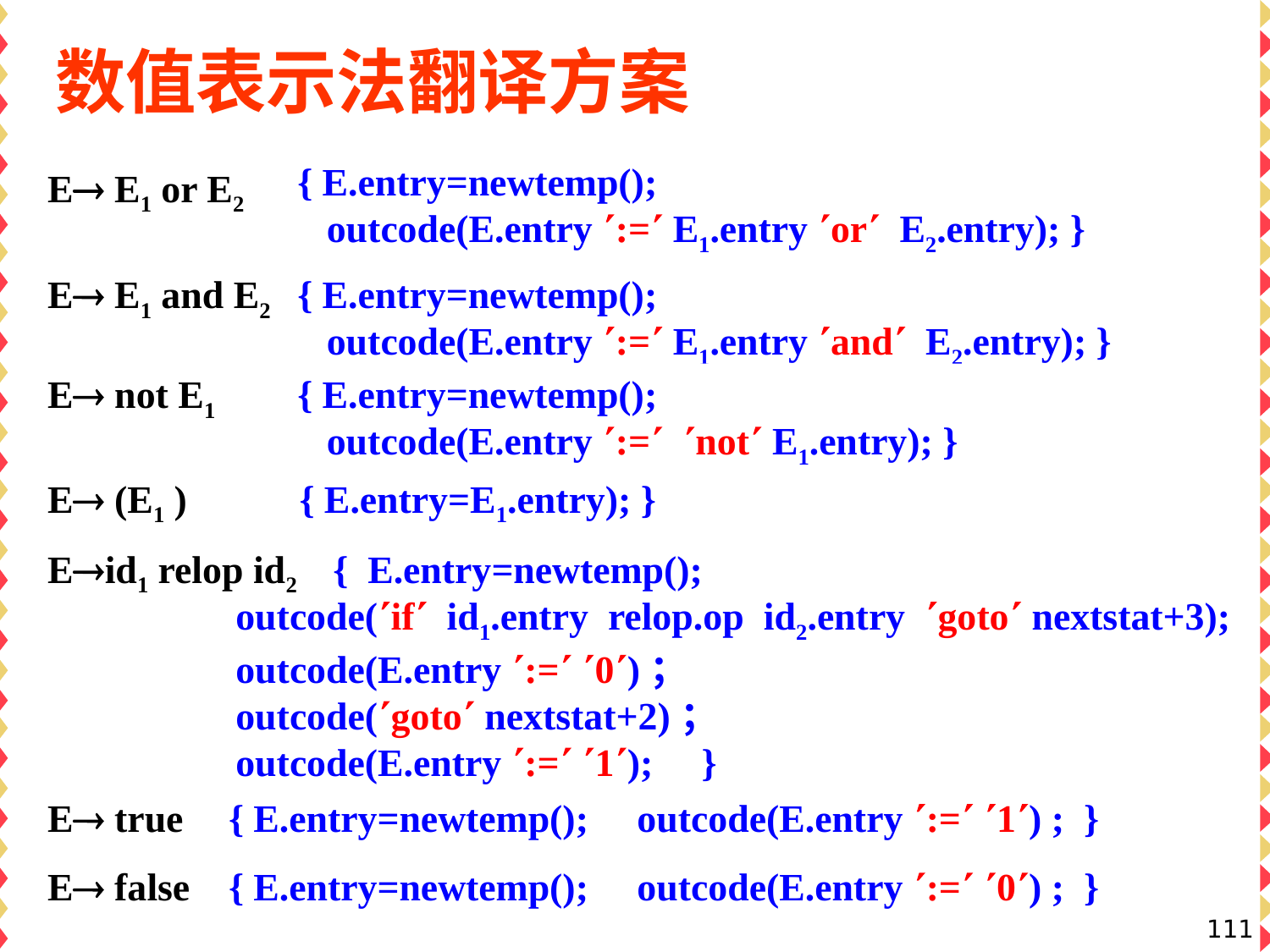

# 数值表示法翻译方案
{ E.entry=newtemp();
   outcode(E.entry ′:=′ E1.entry ′or′  E2.entry); }
E→ E1 or E2
E→ E1 and E2
{ E.entry=newtemp();
   outcode(E.entry ′:=′ E1.entry ′and′  E2.entry); }
E→ not E1
{ E.entry=newtemp();
   outcode(E.entry ′:=′  ′not′ E1.entry); }
E→ (E1 )
{ E.entry=E1.entry); }
E→id1 relop id2
            {  E.entry=newtemp();
  outcode(′if′  id1.entry  relop.op  id2.entry  ′goto′ nextstat+3);
  outcode(E.entry ′:=′ ′0′)；
  outcode(′goto′ nextstat+2)；
  outcode(E.entry ′:=′ ′1′);     }
E→ true
{ E.entry=newtemp();     outcode(E.entry ′:=′ ′1′) ;  }
E→ false
{ E.entry=newtemp();     outcode(E.entry ′:=′ ′0′) ;  }
111